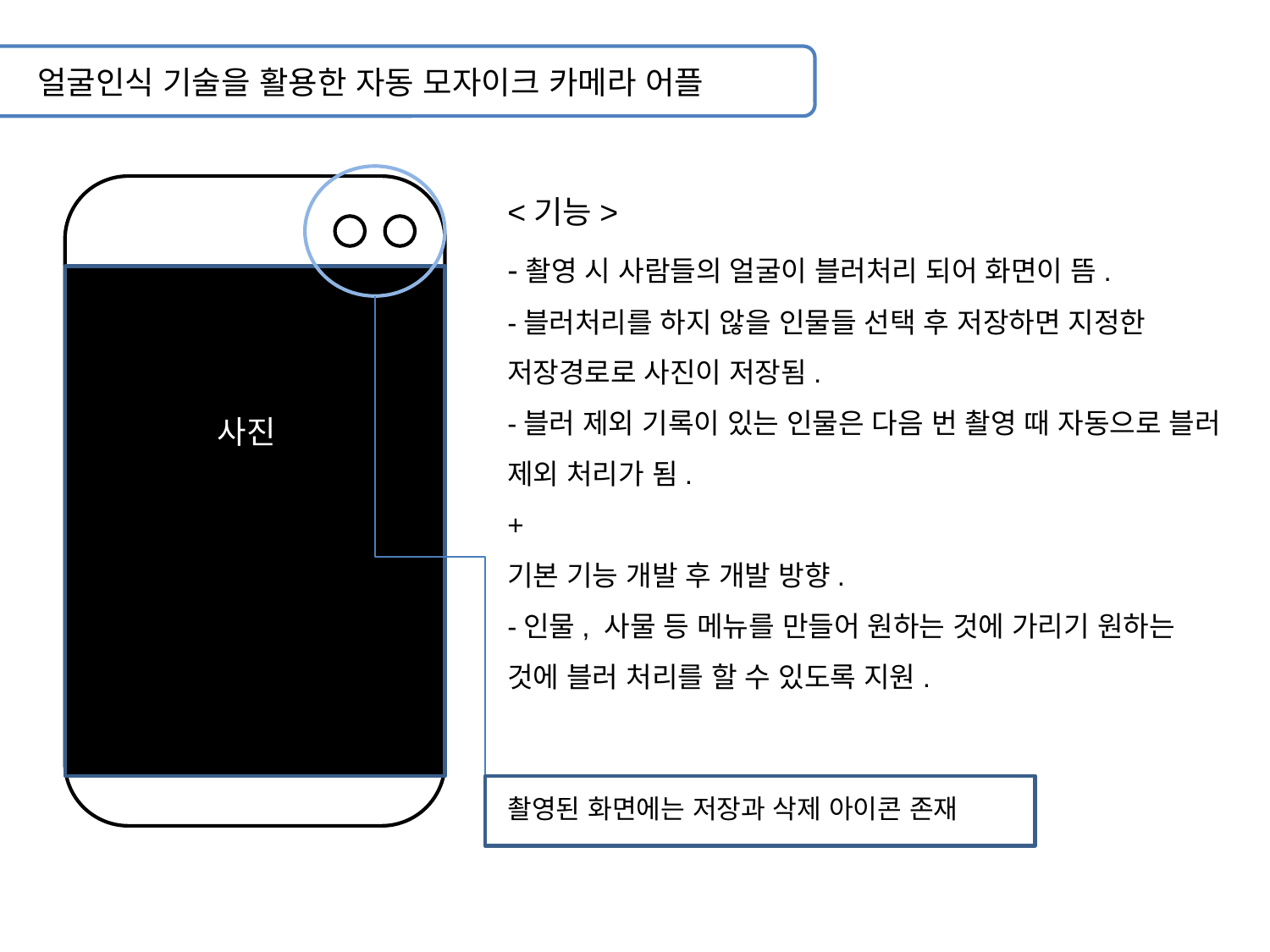

얼굴인식 기술을 활용한 자동 모자이크 카메라 어플

<기능>
-촬영 시 사람들의 얼굴이 블러처리 되어 화면이 뜸.
-블러처리를 하지 않을 인물들 선택 후 저장하면 지정한 저장경로로 사진이 저장됨.
-블러 제외 기록이 있는 인물은 다음 번 촬영 때 자동으로 블러 제외 처리가 됨.
+
기본 기능 개발 후 개발 방향.
-인물, 사물 등 메뉴를 만들어 원하는 것에 가리기 원하는 것에 블러 처리를 할 수 있도록 지원.

사진

촬영된 화면에는 저장과 삭제 아이콘 존재